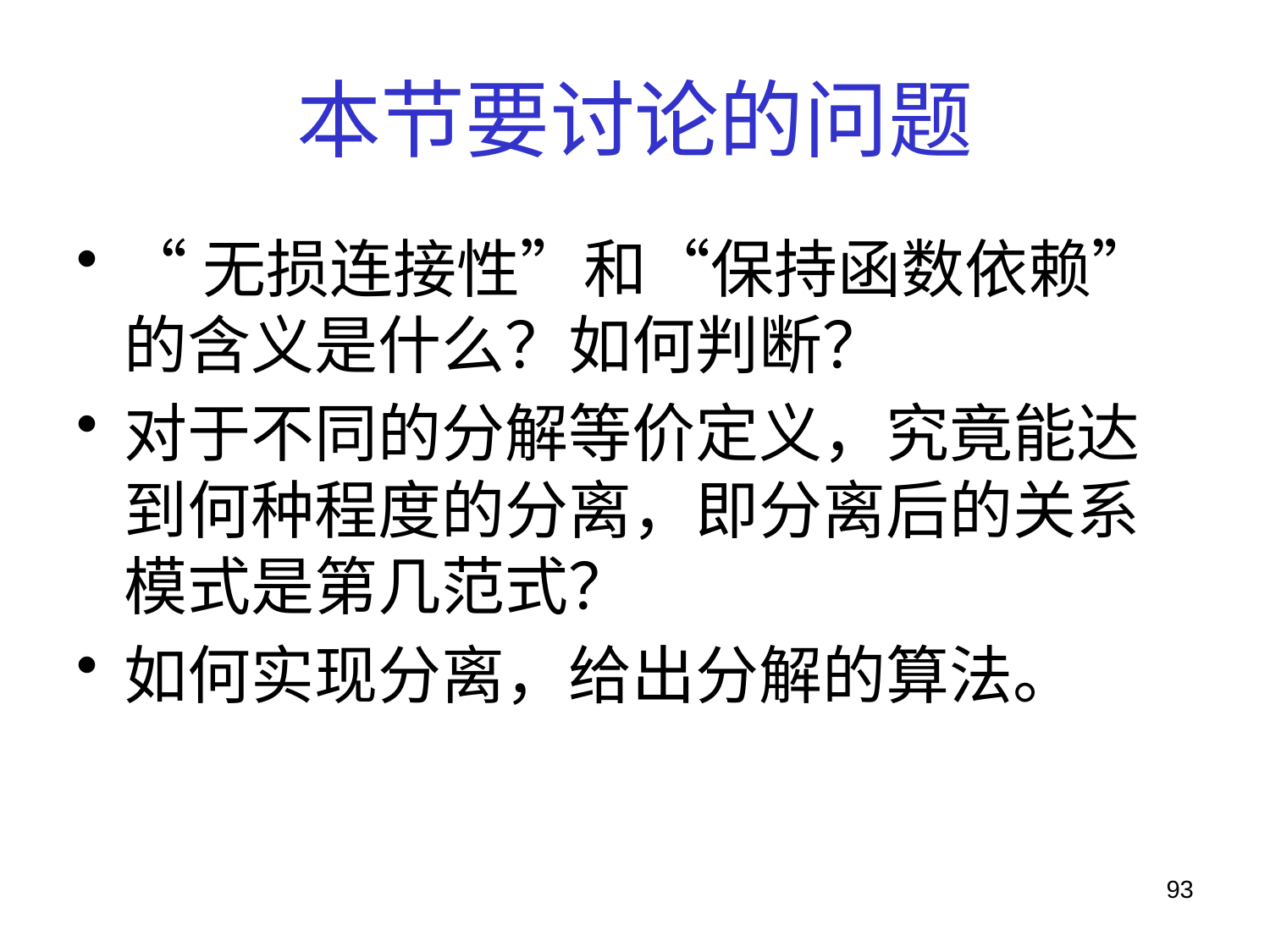

# 本节要讨论的问题
“无损连接性”和“保持函数依赖”的含义是什么？如何判断？
对于不同的分解等价定义，究竟能达到何种程度的分离，即分离后的关系模式是第几范式？
如何实现分离，给出分解的算法。
93